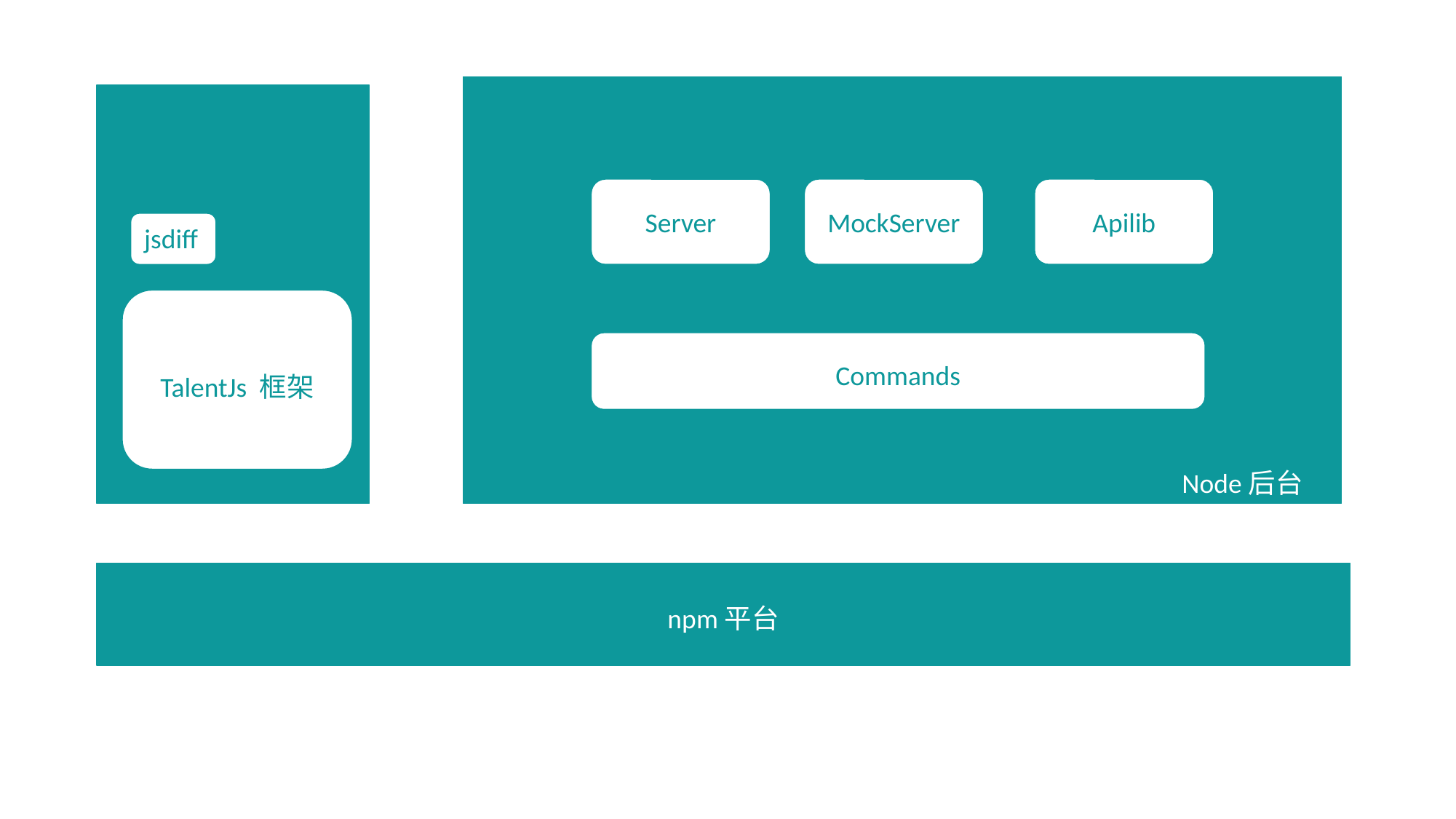

Server
MockServer
Apilib
jsdiff
TalentJs 框架
Commands
Node后台
npm平台